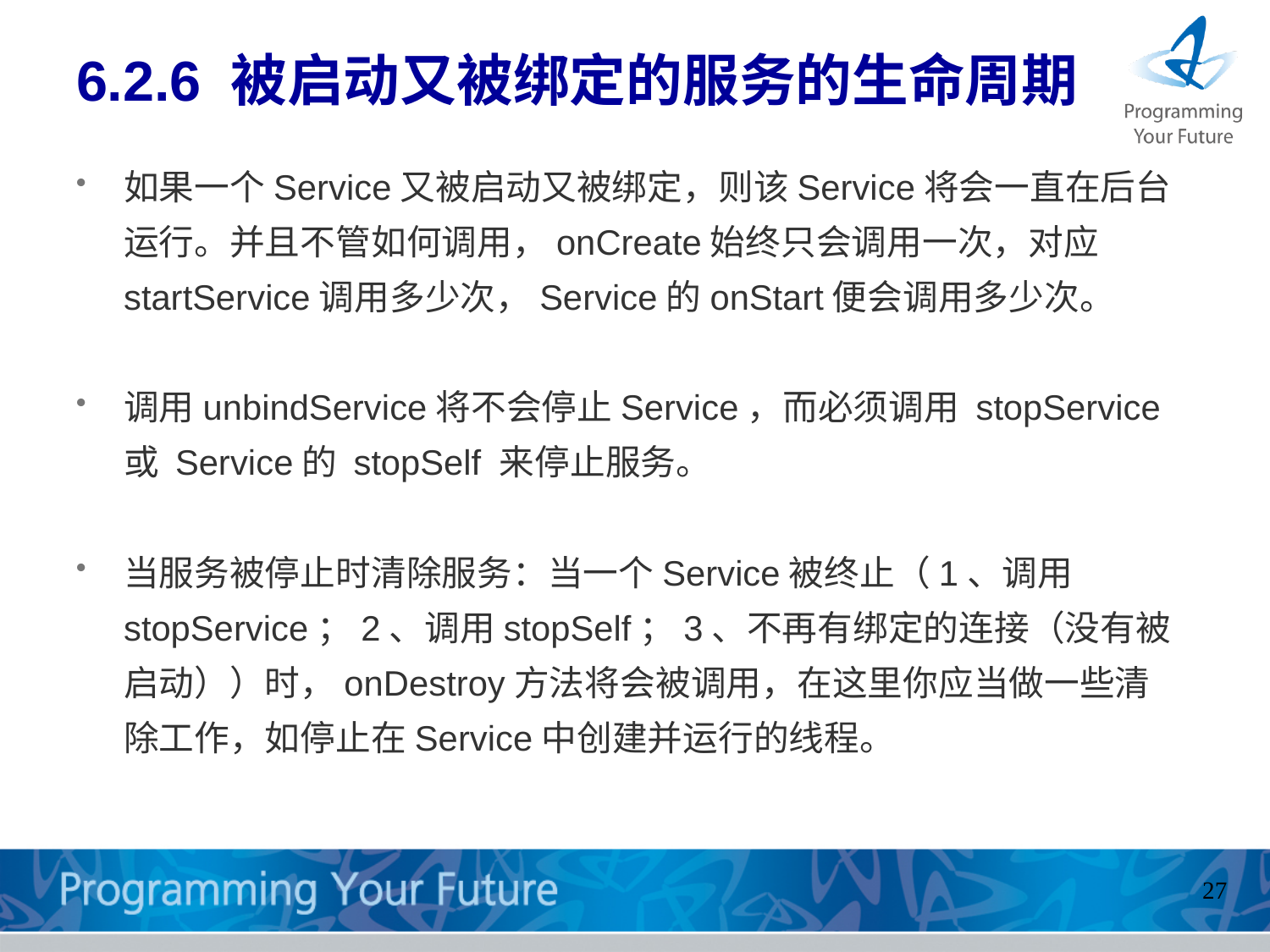

# 6.2.6 被启动又被绑定的服务的生命周期
如果一个Service又被启动又被绑定，则该Service将会一直在后台运行。并且不管如何调用，onCreate始终只会调用一次，对应startService调用多少次，Service的onStart便会调用多少次。

调用unbindService将不会停止Service，而必须调用 stopService 或 Service的 stopSelf 来停止服务。

当服务被停止时清除服务：当一个Service被终止（1、调用stopService；2、调用stopSelf；3、不再有绑定的连接（没有被启动））时，onDestroy方法将会被调用，在这里你应当做一些清除工作，如停止在Service中创建并运行的线程。